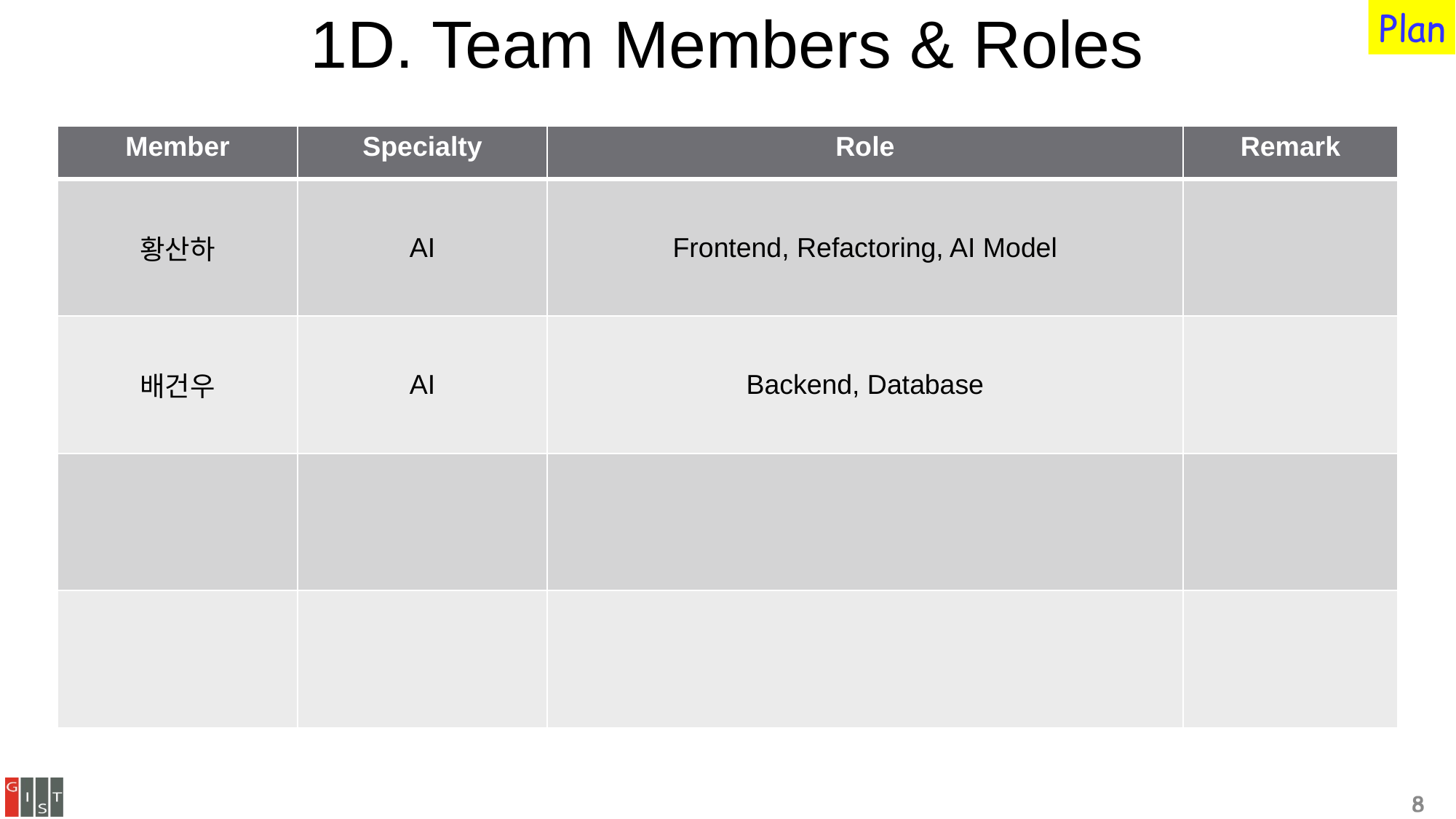

# 1D. Team Members & Roles
Plan
| Member | Specialty | Role | Remark |
| --- | --- | --- | --- |
| 황산하 | AI | Frontend, Refactoring, AI Model |  |
| 배건우 | AI | Backend, Database |  |
|  |  |  |  |
|  |  |  |  |
8